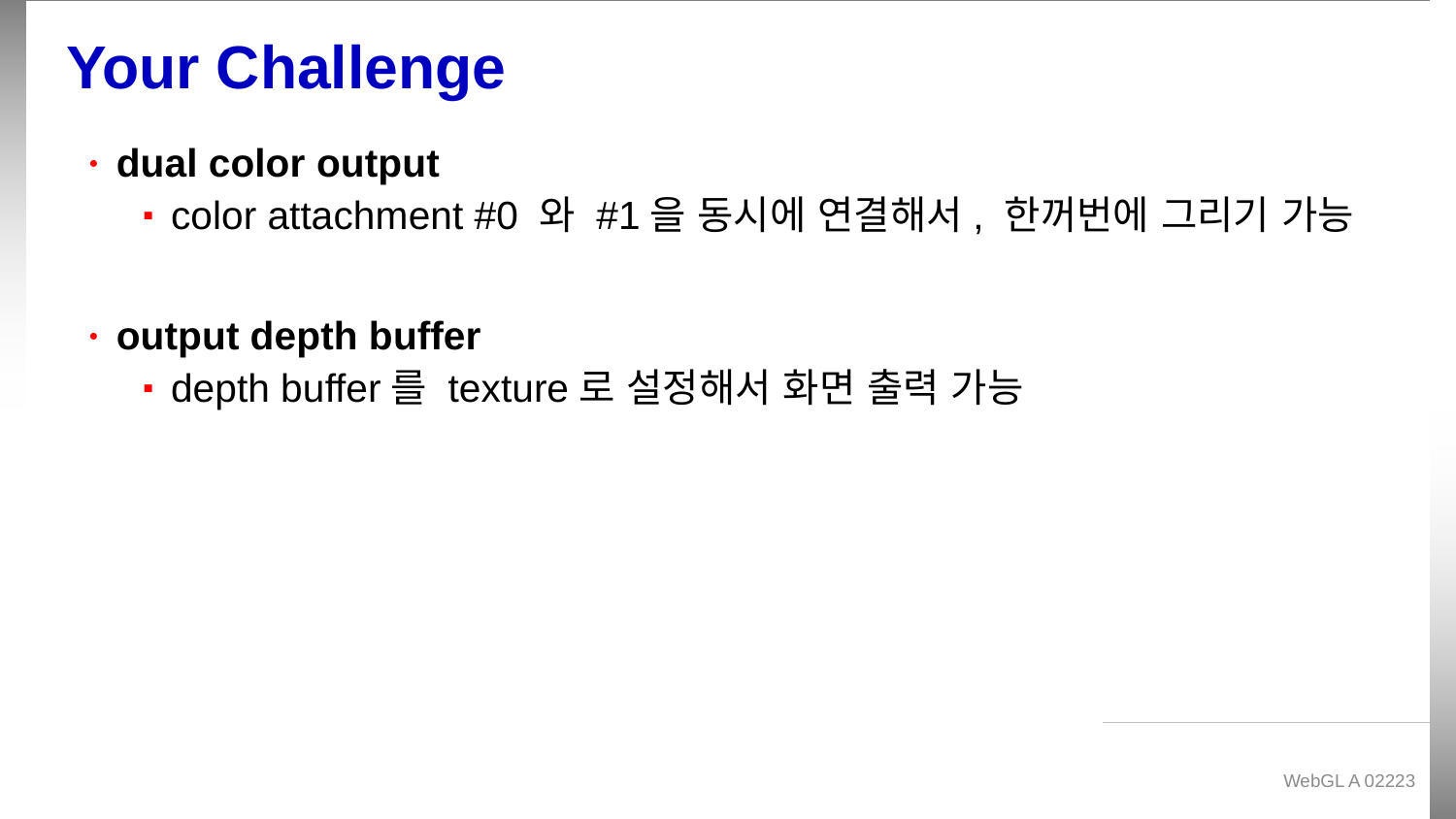

# Your Challenge
dual color output
color attachment #0 와 #1을 동시에 연결해서, 한꺼번에 그리기 가능

output depth buffer
depth buffer를 texture로 설정해서 화면 출력 가능

WebGL A 02223